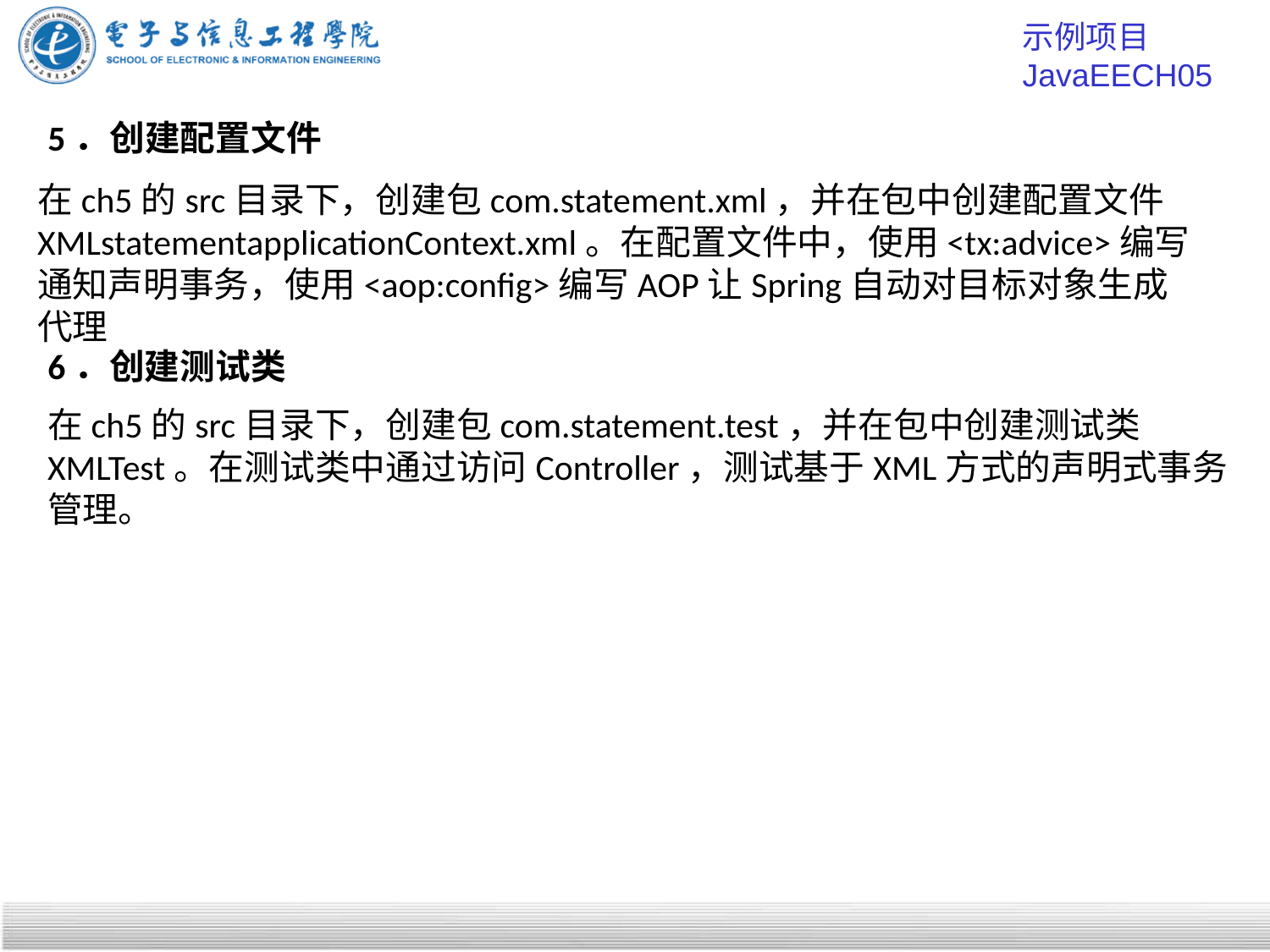

示例项目 JavaEECH05
# 5．创建配置文件
在ch5的src目录下，创建包com.statement.xml，并在包中创建配置文件XMLstatementapplicationContext.xml。在配置文件中，使用<tx:advice>编写通知声明事务，使用<aop:config>编写AOP让Spring自动对目标对象生成代理
6．创建测试类
在ch5的src目录下，创建包com.statement.test，并在包中创建测试类XMLTest。在测试类中通过访问Controller，测试基于XML方式的声明式事务管理。